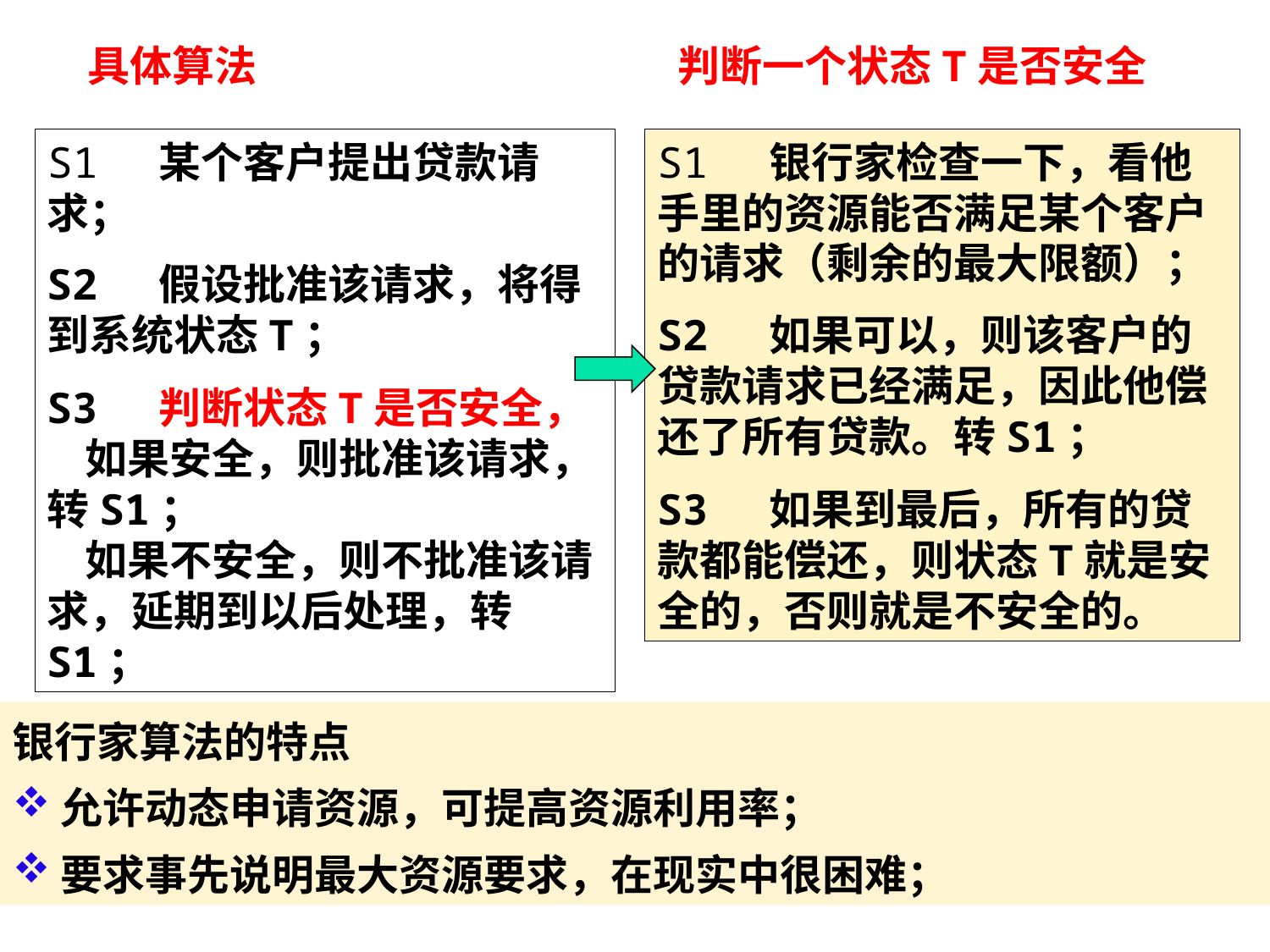

具体算法
判断一个状态T是否安全
S1  某个客户提出贷款请求；
S2  假设批准该请求，将得到系统状态T；
S3  判断状态T是否安全，
    如果安全，则批准该请求，转S1；
    如果不安全，则不批准该请求，延期到以后处理，转S1；
S1  银行家检查一下，看他手里的资源能否满足某个客户的请求（剩余的最大限额）；
S2  如果可以，则该客户的贷款请求已经满足，因此他偿还了所有贷款。转S1；
S3  如果到最后，所有的贷款都能偿还，则状态T就是安全的，否则就是不安全的。

银行家算法的特点
允许动态申请资源，可提高资源利用率；
要求事先说明最大资源要求，在现实中很困难；